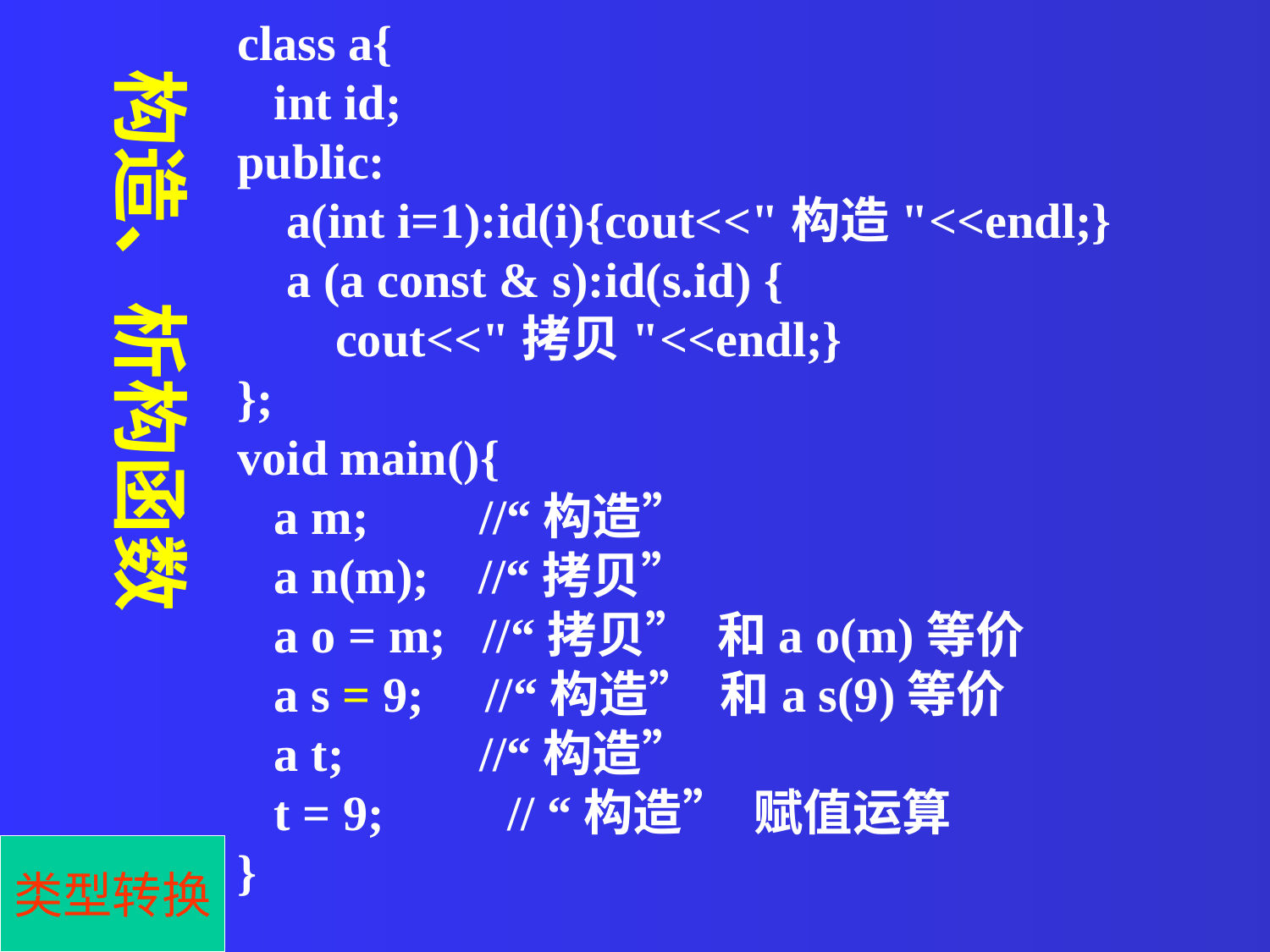

class a{
   int id;
public:
    a(int i=1):id(i){cout<<"构造"<<endl;}
    a (a const & s):id(s.id) {
        cout<<"拷贝"<<endl;}
};
void main(){
   a m;         //“构造”
   a n(m);    //“拷贝”
   a o = m;   //“拷贝”  和a o(m)等价
   a s = 9;     //“构造”  和a s(9)等价
   a t;           //“构造”
   t = 9;          // “构造”  赋值运算
}
构造、析构函数
类型转换